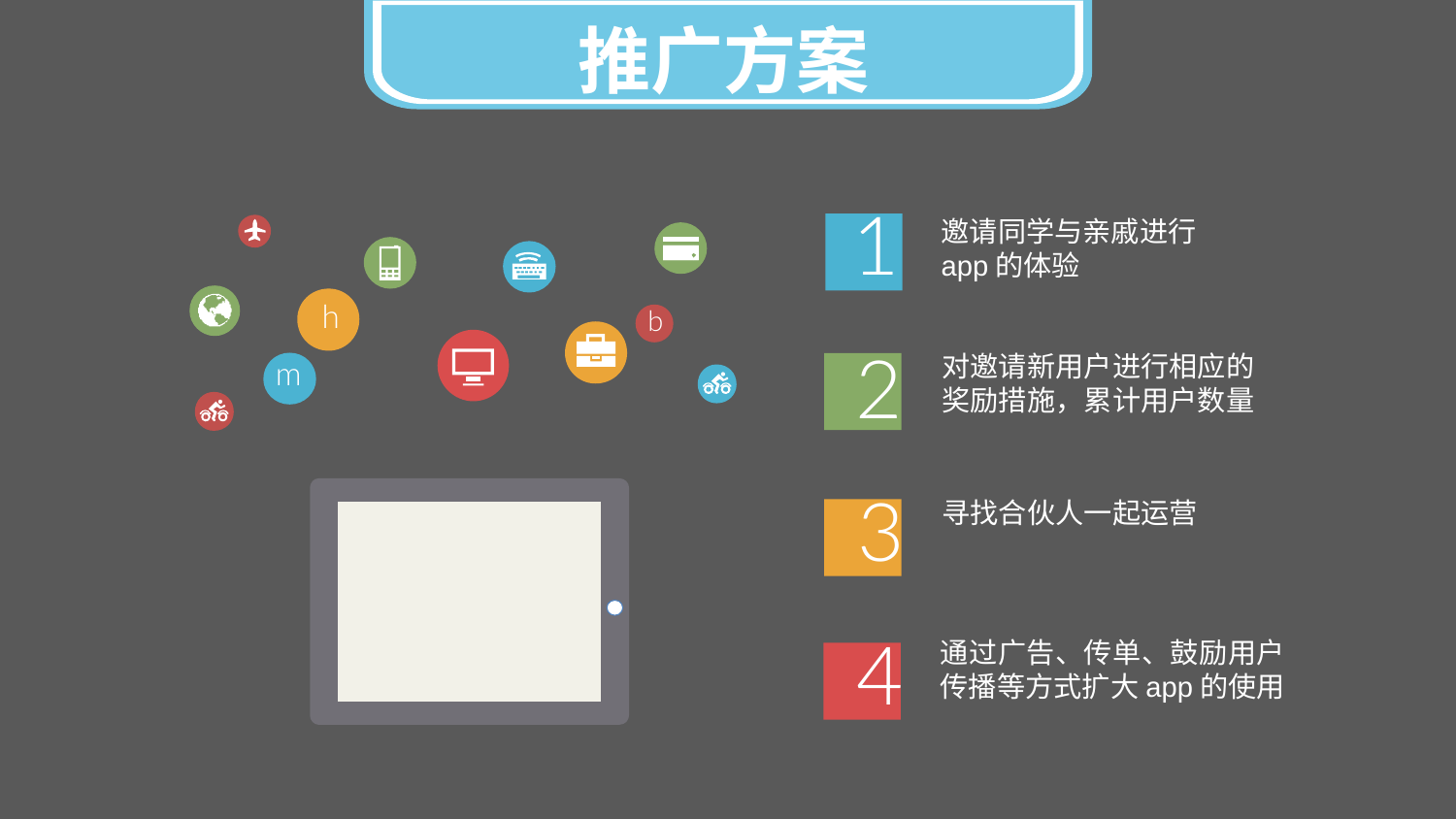

推广方案
1

邀请同学与亲戚进行app的体验

h

b

2

对邀请新用户进行相应的奖励措施，累计用户数量

m

3

寻找合伙人一起运营

4

通过广告、传单、鼓励用户传播等方式扩大app的使用